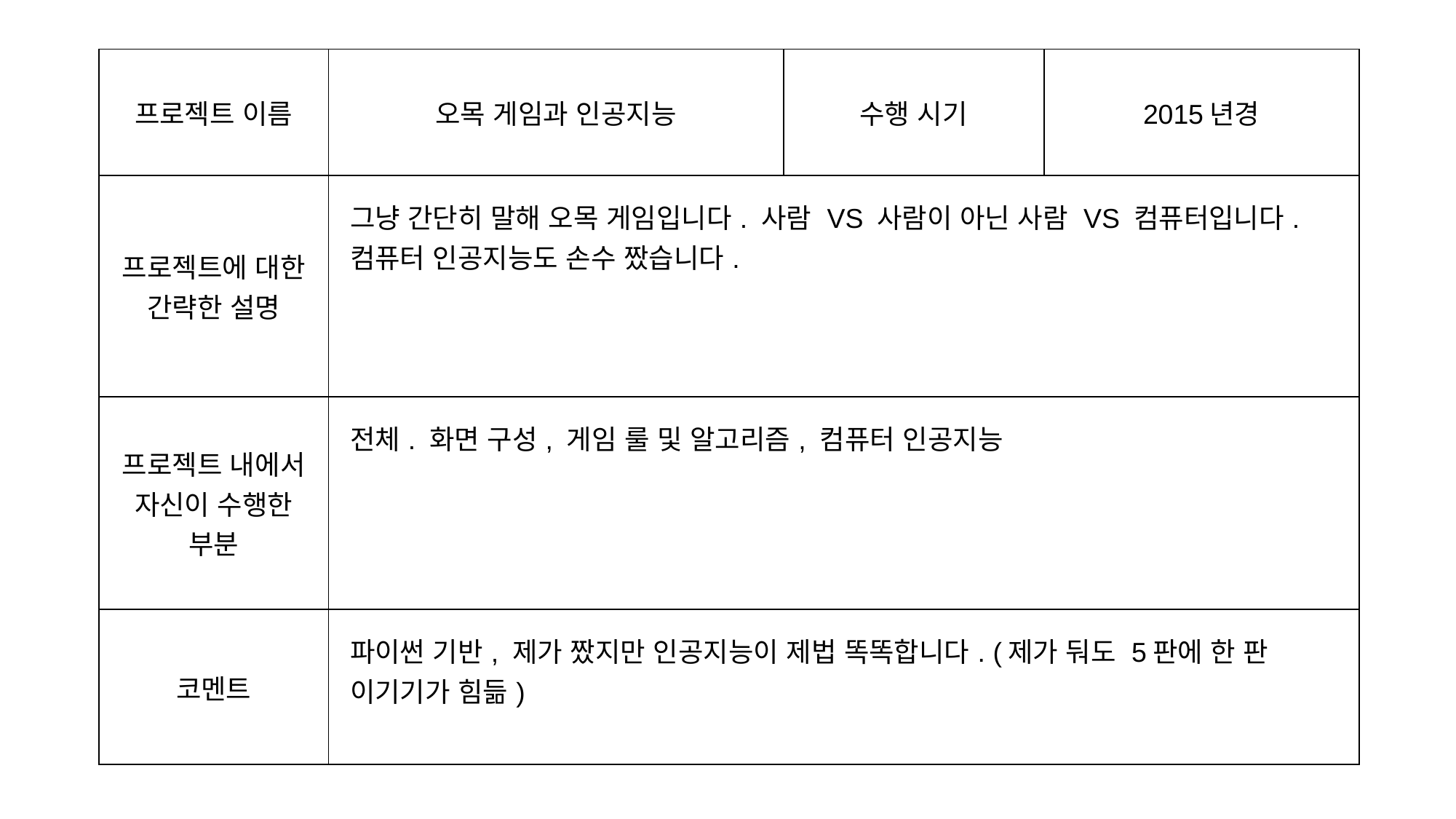

| 프로젝트 이름 | 오목 게임과 인공지능 | 수행 시기 | 2015년경 |
| --- | --- | --- | --- |
| 프로젝트에 대한 간략한 설명 | 그냥 간단히 말해 오목 게임입니다. 사람 VS 사람이 아닌 사람 VS 컴퓨터입니다. 컴퓨터 인공지능도 손수 짰습니다. |  |  |
| 프로젝트 내에서 자신이 수행한 부분 | 전체. 화면 구성, 게임 룰 및 알고리즘, 컴퓨터 인공지능 |  |  |
| 코멘트 | 파이썬 기반, 제가 짰지만 인공지능이 제법 똑똑합니다. (제가 둬도 5판에 한 판 이기기가 힘듦) |  |  |